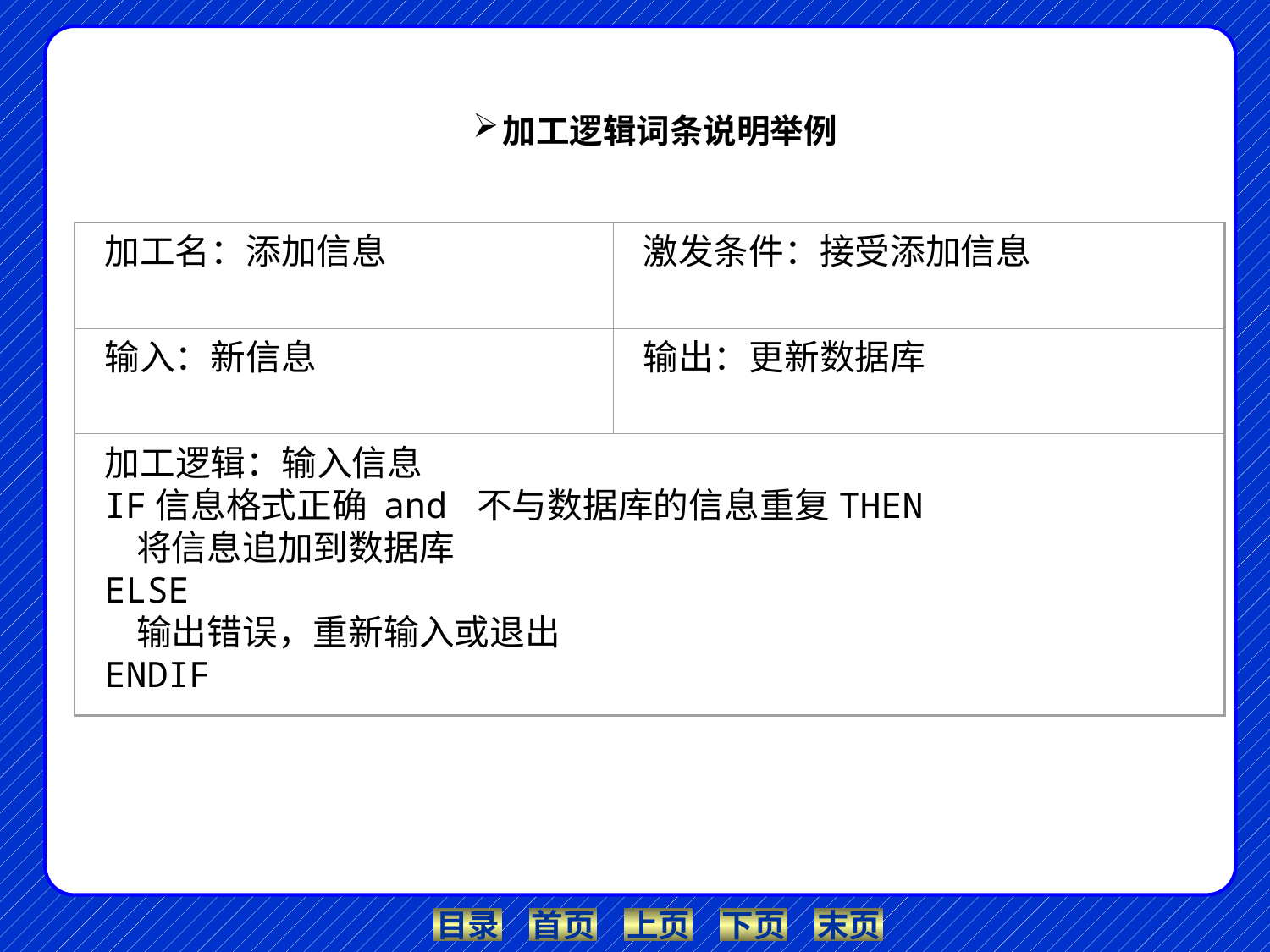

加工逻辑词条说明举例

加工名：添加信息

激发条件：接受添加信息

输入：新信息

输出：更新数据库

加工逻辑：输入信息
IF信息格式正确 and 不与数据库的信息重复THEN
   将信息追加到数据库
ELSE
   输出错误，重新输入或退出
ENDIF